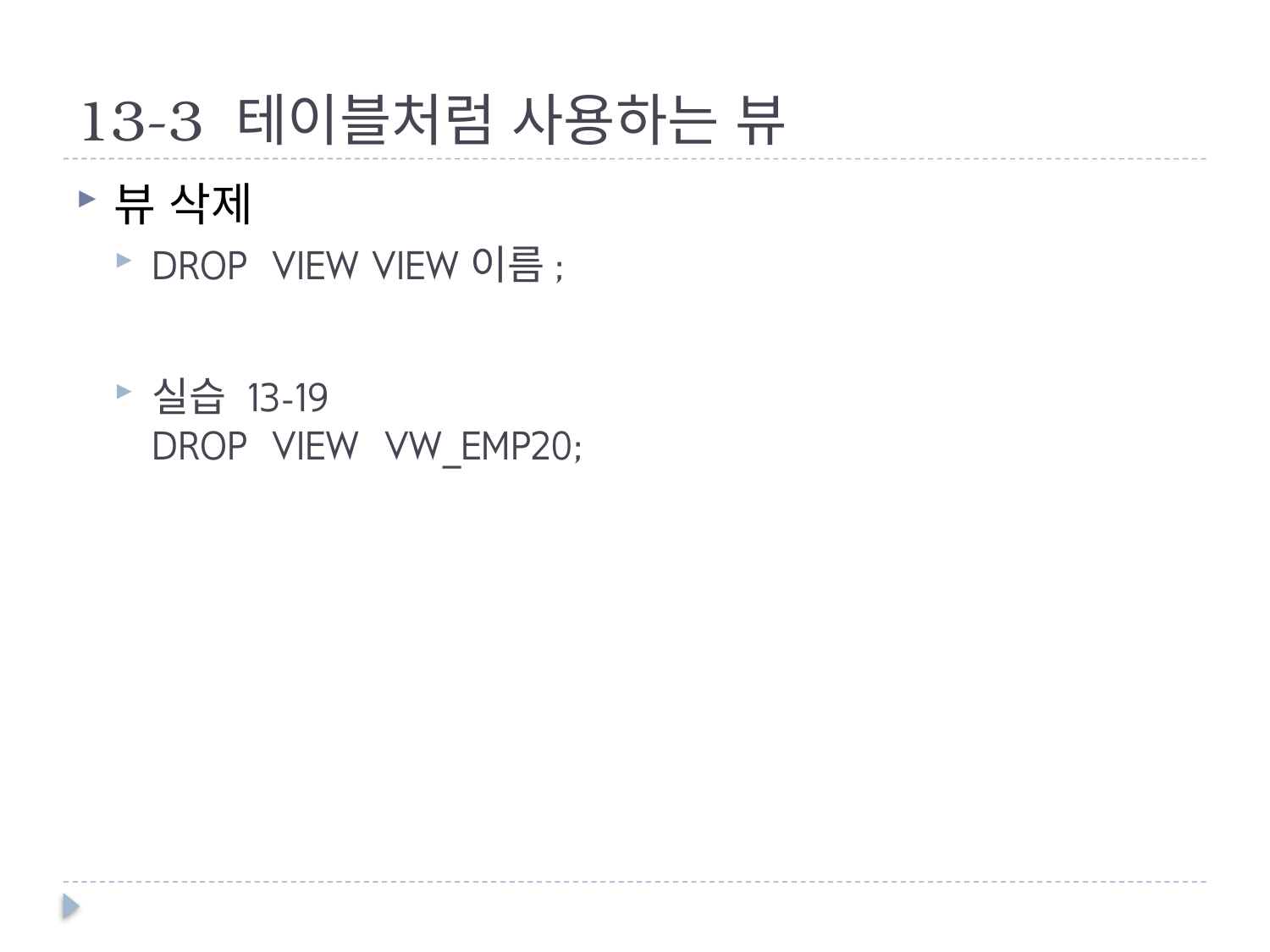

# 13-3 테이블처럼 사용하는 뷰
뷰 삭제
DROP  VIEW VIEW이름;

실습 13-19
DROP  VIEW  VW_EMP20;